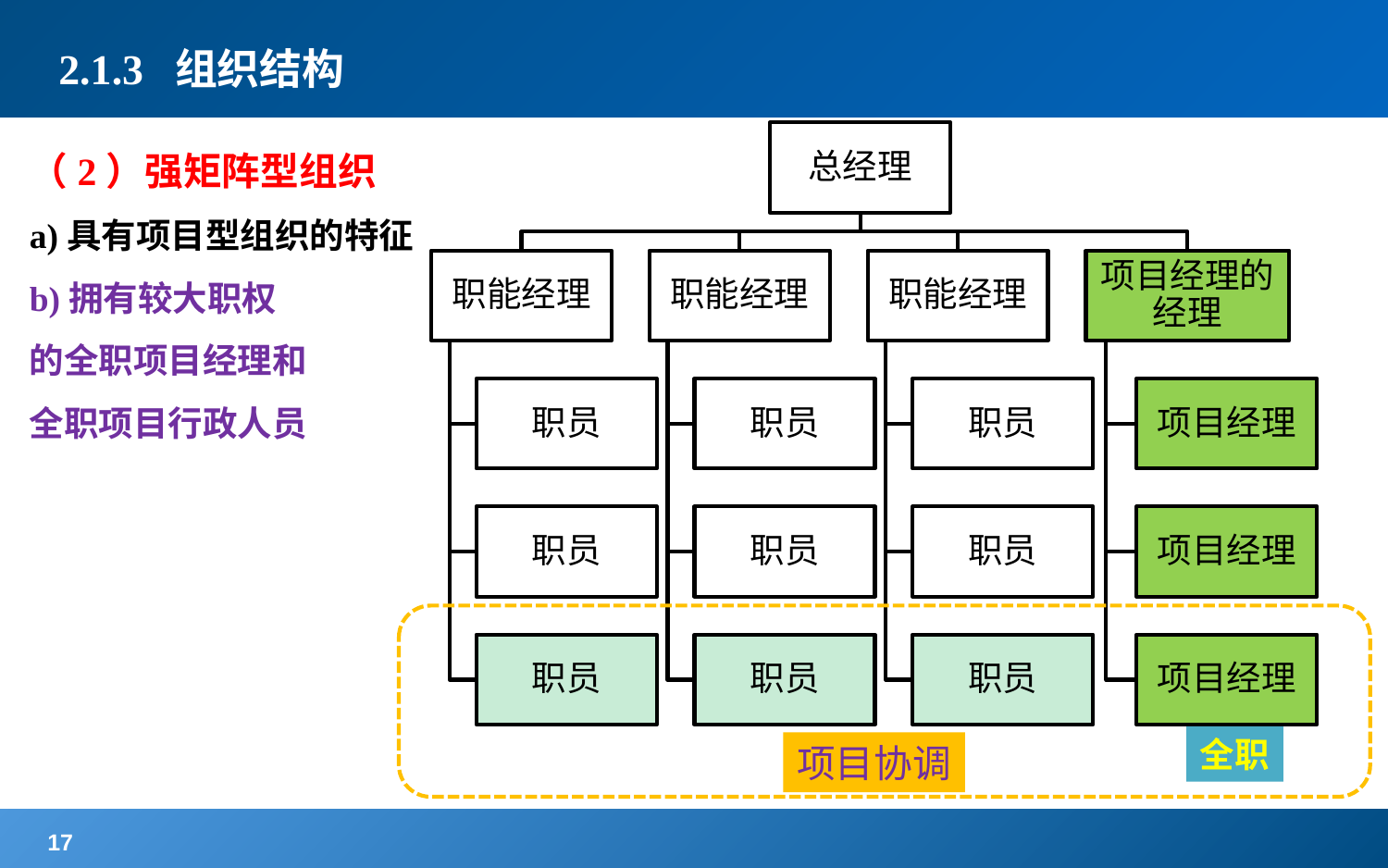

# 2.1.3  组织结构
（2）强矩阵型组织
a)具有项目型组织的特征
b)拥有较大职权
的全职项目经理和
全职项目行政人员
总经理
职能经理
职员
职员
职员
职能经理
职员
职员
职员
职能经理
职员
职员
职员
项目经理的经理
项目经理
项目经理
项目经理

全职
项目协调